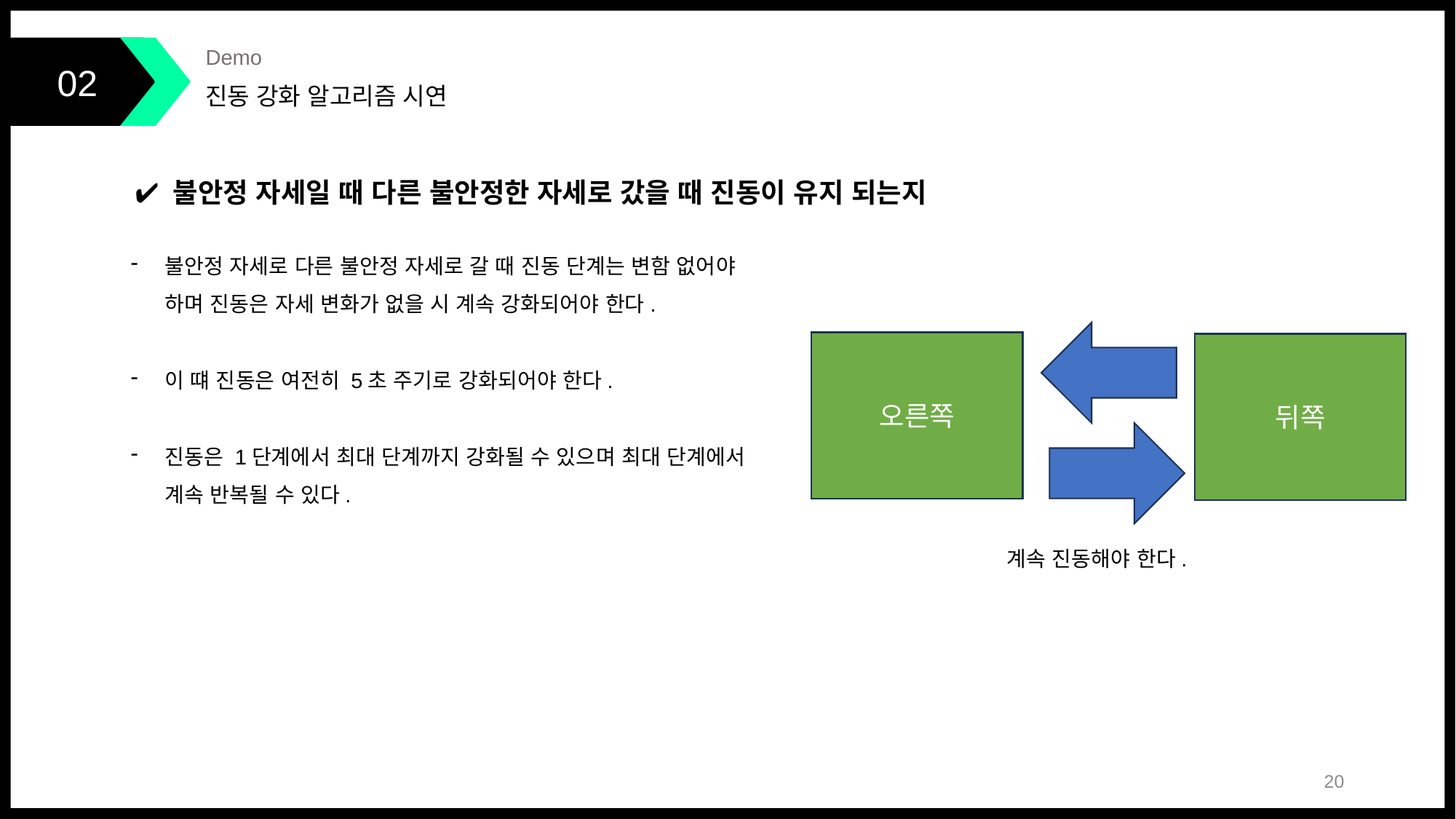

02
Demo
진동 강화 알고리즘 시연
✔ 불안정 자세일 때 다른 불안정한 자세로 갔을 때 진동이 유지 되는지
불안정 자세로 다른 불안정 자세로 갈 때 진동 단계는 변함 없어야 하며 진동은 자세 변화가 없을 시 계속 강화되어야 한다.

이 떄 진동은 여전히 5초 주기로 강화되어야 한다.

진동은 1단계에서 최대 단계까지 강화될 수 있으며 최대 단계에서 계속 반복될 수 있다.

오른쪽
뒤쪽

계속 진동해야 한다.
20